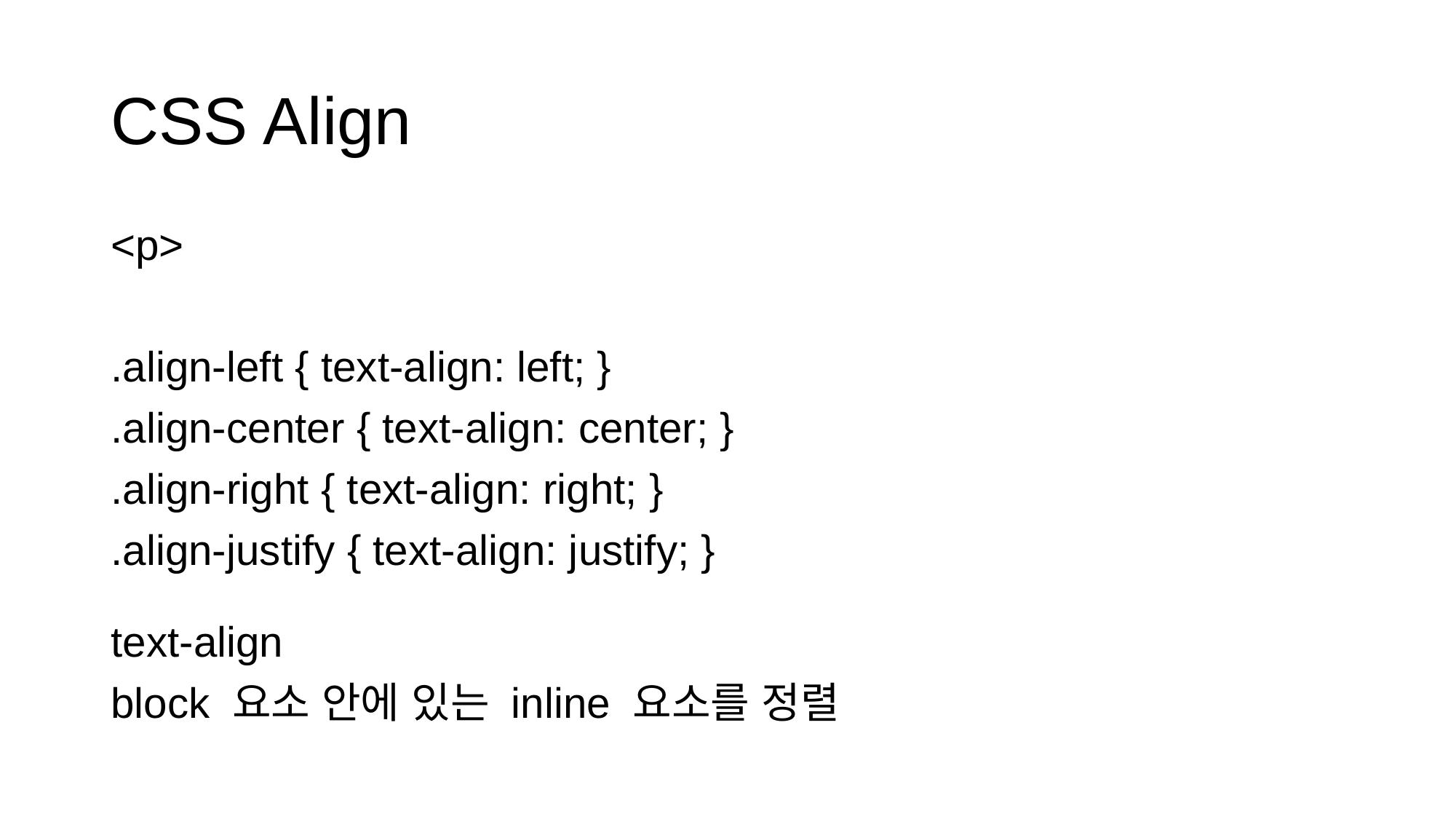

# CSS Align
<p>

.align-left { text-align: left; }
.align-center { text-align: center; }
.align-right { text-align: right; }
.align-justify { text-align: justify; }
text-align
block 요소 안에 있는 inline 요소를 정렬